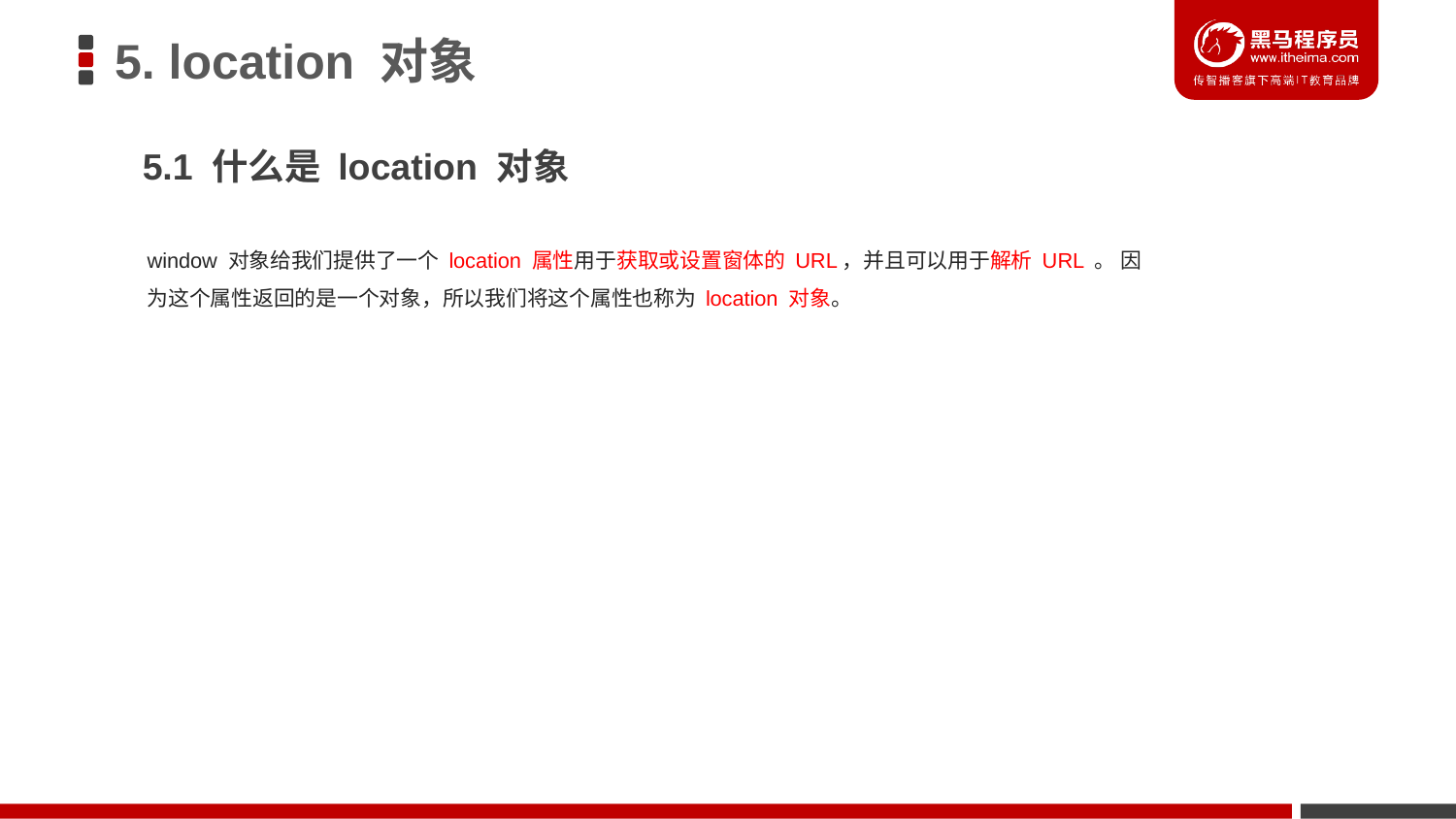

# 5. location 对象
5.1 什么是 location 对象
window 对象给我们提供了一个 location 属性用于获取或设置窗体的 URL，并且可以用于解析 URL 。 因为这个属性返回的是一个对象，所以我们将这个属性也称为 location 对象。